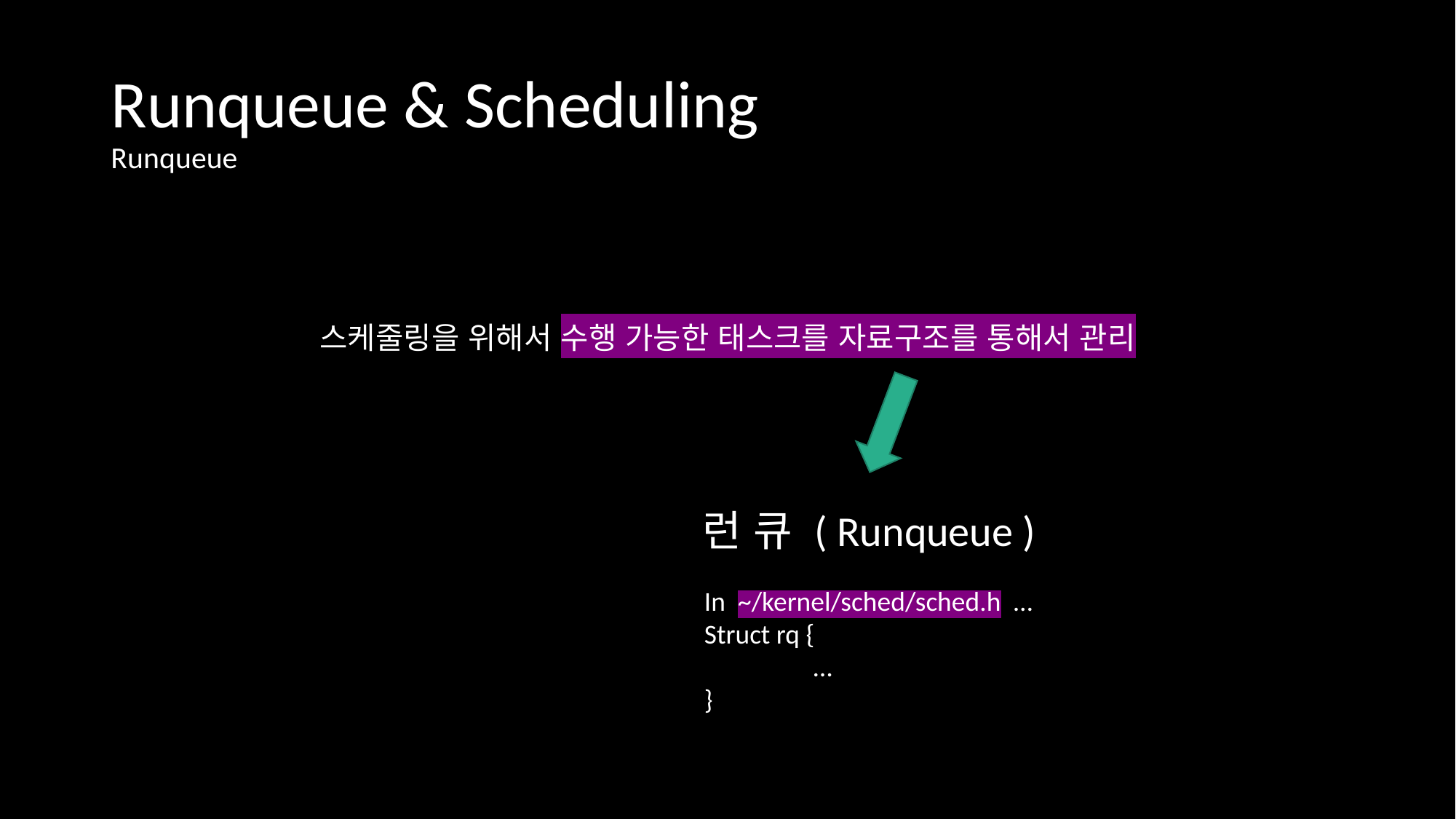

# Runqueue & Scheduling Runqueue

스케줄링을 위해서 수행 가능한 태스크를 자료구조를 통해서 관리

런 큐 ( Runqueue )
In  ~/kernel/sched/sched.h  …
Struct rq {
	…
}